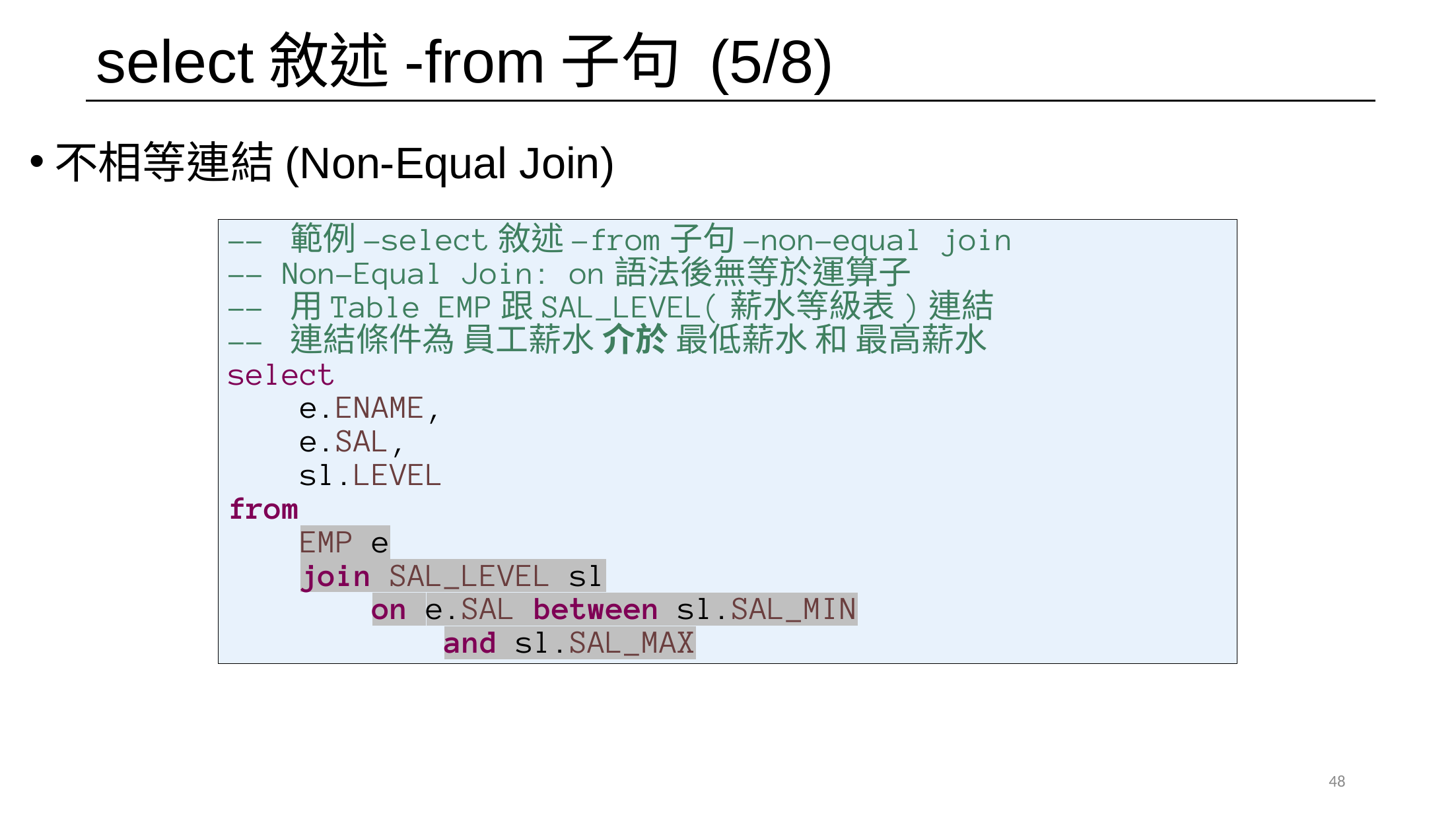

# select敘述-from子句 (5/8)
不相等連結(Non-Equal Join)
-- 範例-select敘述-from子句-non-equal join
-- Non-Equal Join: on語法後無等於運算子
-- 用Table EMP跟SAL_LEVEL(薪水等級表)連結
-- 連結條件為 員工薪水 介於 最低薪水 和 最高薪水
select
    e.ENAME,
    e.SAL,
    sl.LEVEL
from
    EMP e
    join SAL_LEVEL sl
        on e.SAL between sl.SAL_MIN
            and sl.SAL_MAX
48